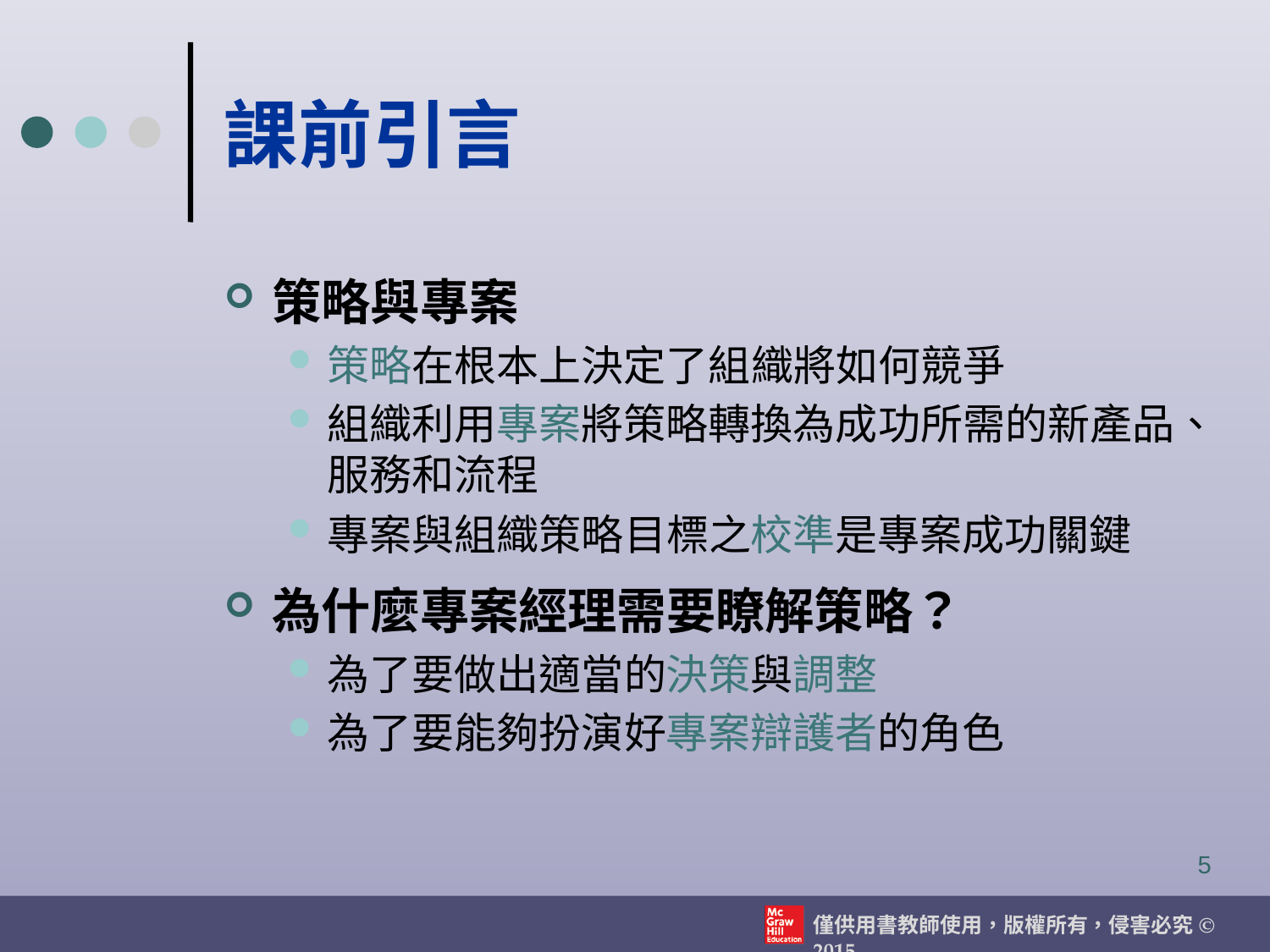

# 課前引言
策略與專案
策略在根本上決定了組織將如何競爭
組織利用專案將策略轉換為成功所需的新產品、服務和流程
專案與組織策略目標之校準是專案成功關鍵
為什麼專案經理需要瞭解策略？
為了要做出適當的決策與調整
為了要能夠扮演好專案辯護者的角色
5